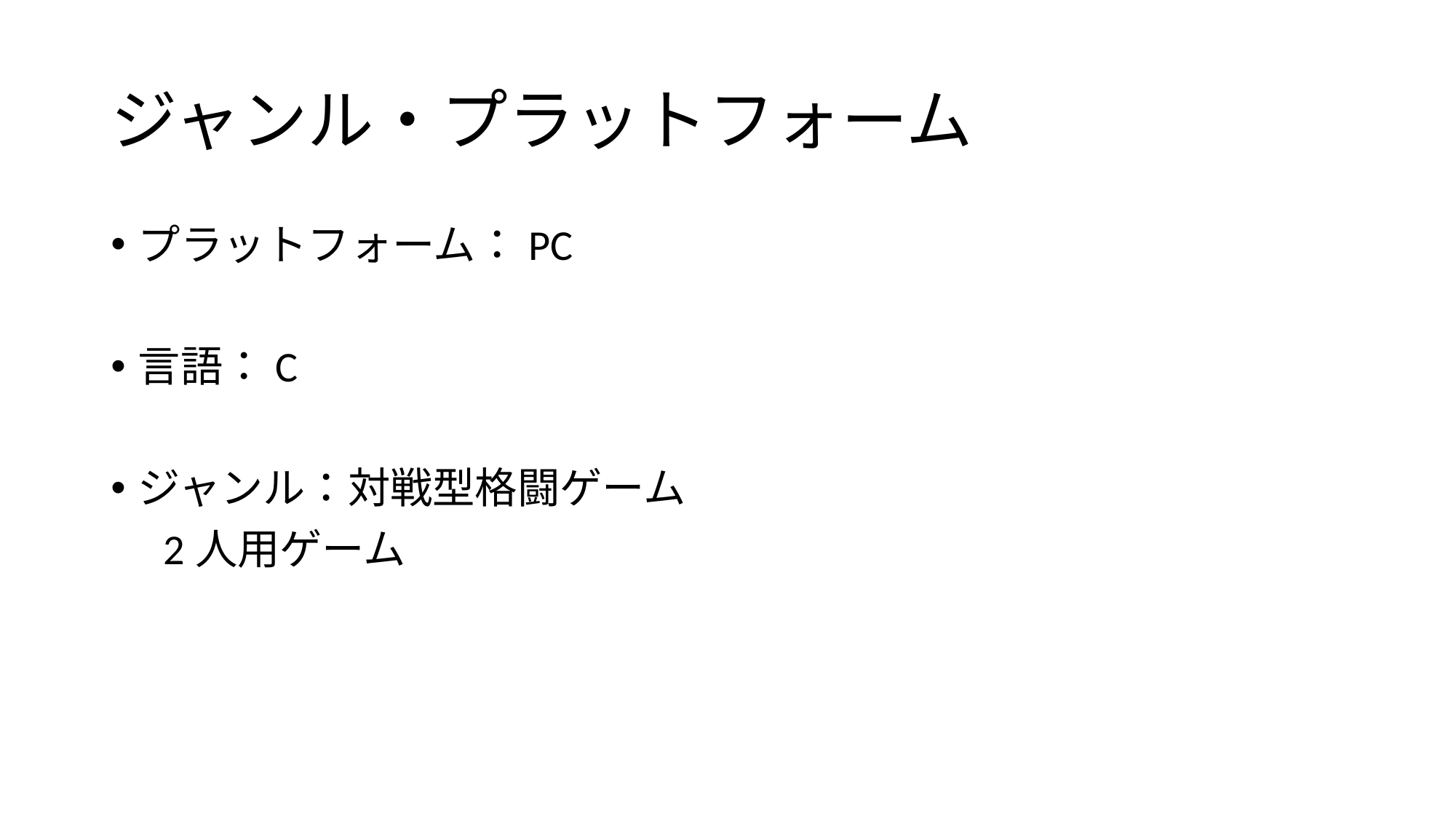

# ジャンル・プラットフォーム
プラットフォーム：PC

言語：C

ジャンル：対戦型格闘ゲーム
　2人用ゲーム